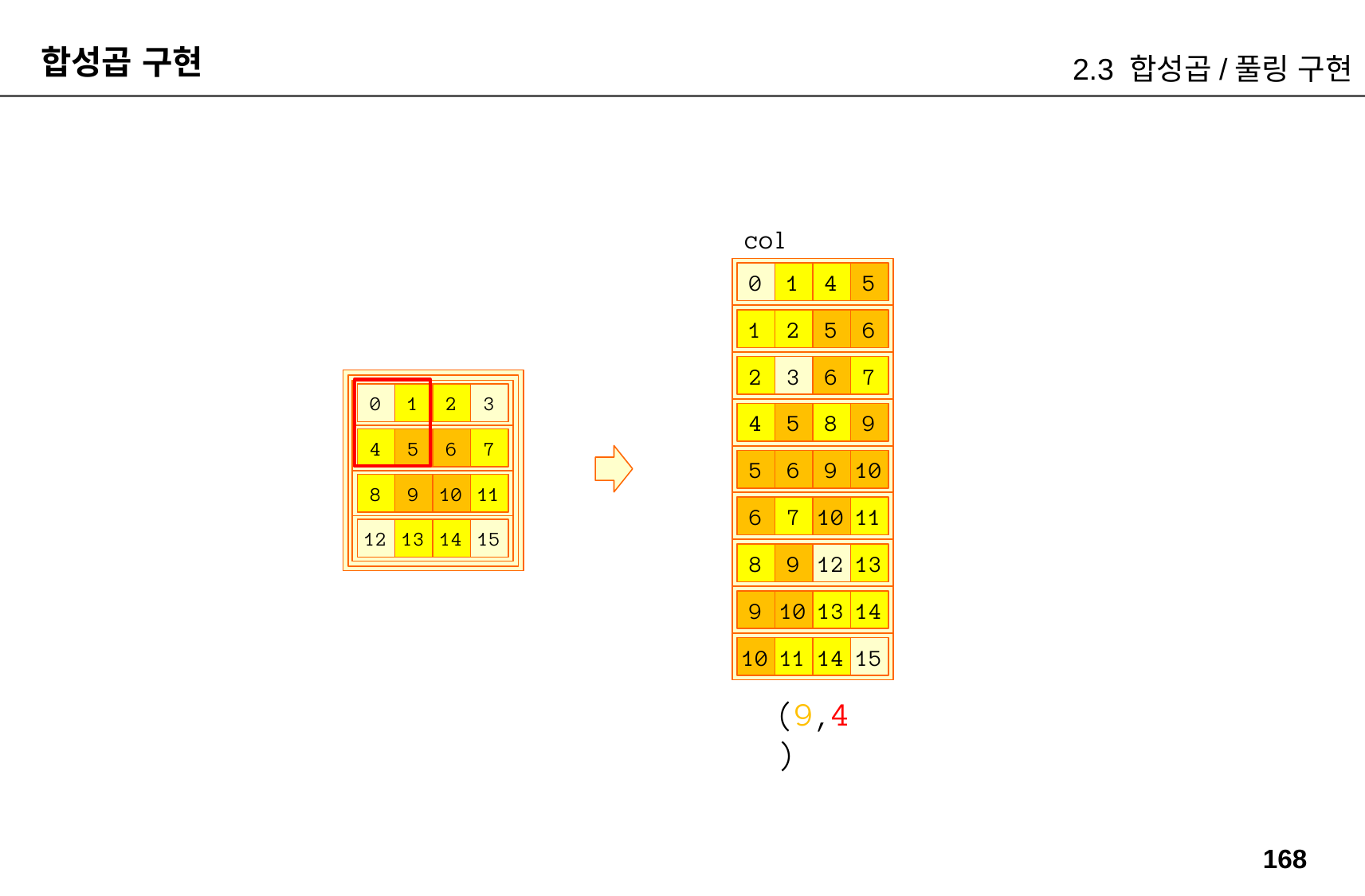

합성곱 구현
2.3 합성곱/풀링 구현
col

0
1
4
5

1
2
5
6

2
3
6
7

0
1
2
3

4
5
8
9

4
5
6
7

5
6
9
10

8
9
10
11

6
7
10
11

12
13
14
15

8
9
12
13

9
10
13
14

10
11
14
15
(9,4)